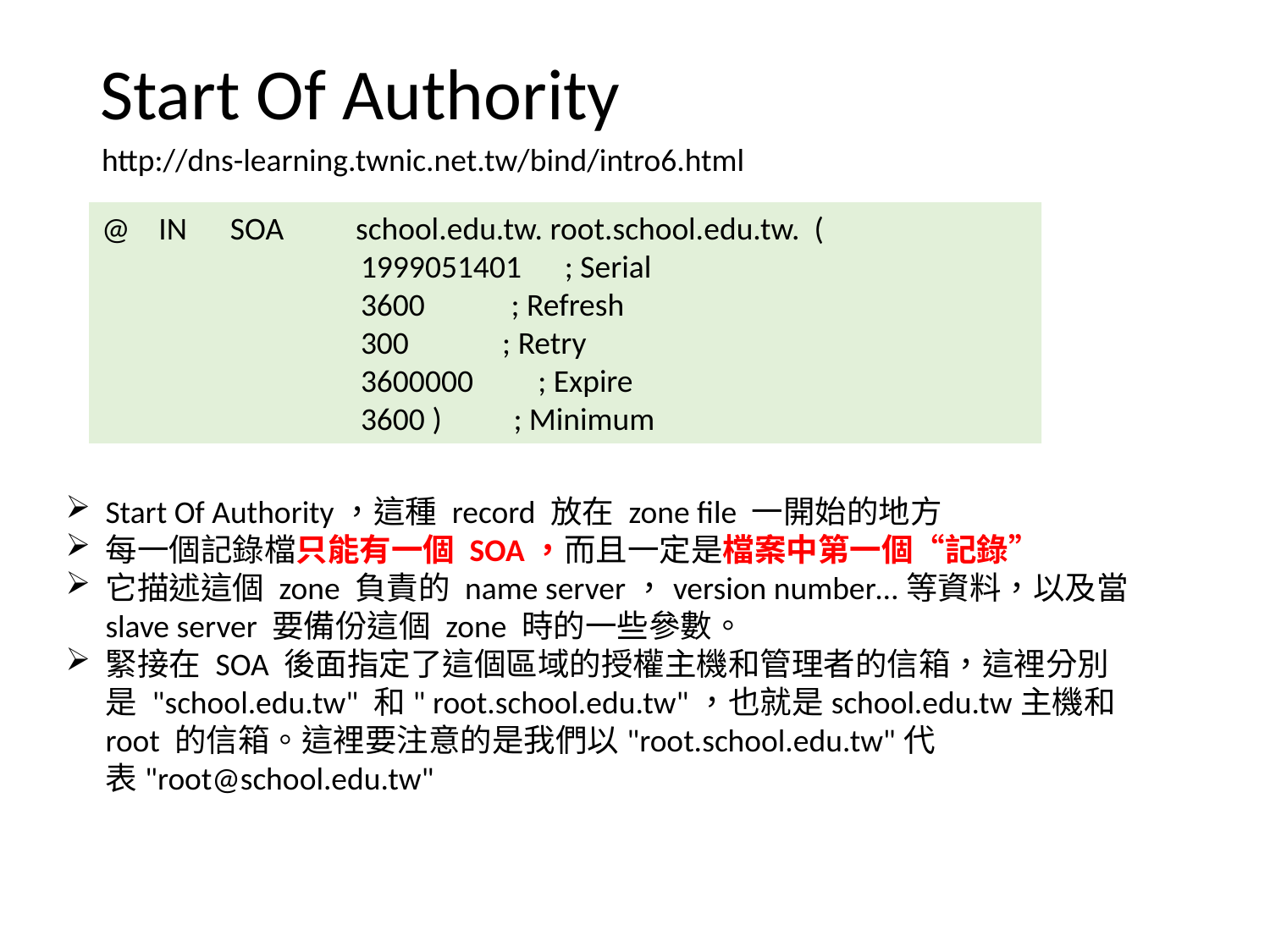

# Start Of Authority
http://dns-learning.twnic.net.tw/bind/intro6.html
@    IN      SOA          school.edu.tw. root.school.edu.tw.  (
                                    1999051401      ; Serial
                                    3600            ; Refresh
                                    300             ; Retry
                                    3600000         ; Expire
                                    3600 )          ; Minimum
Start Of Authority，這種 record 放在 zone file 一開始的地方
每一個記錄檔只能有一個 SOA，而且一定是檔案中第一個“記錄”
它描述這個 zone 負責的 name server，version number…等資料，以及當 slave server 要備份這個 zone 時的一些參數。
緊接在 SOA 後面指定了這個區域的授權主機和管理者的信箱，這裡分別是 "school.edu.tw" 和" root.school.edu.tw"，也就是school.edu.tw主機和 root 的信箱。這裡要注意的是我們以"root.school.edu.tw"代表"root@school.edu.tw"